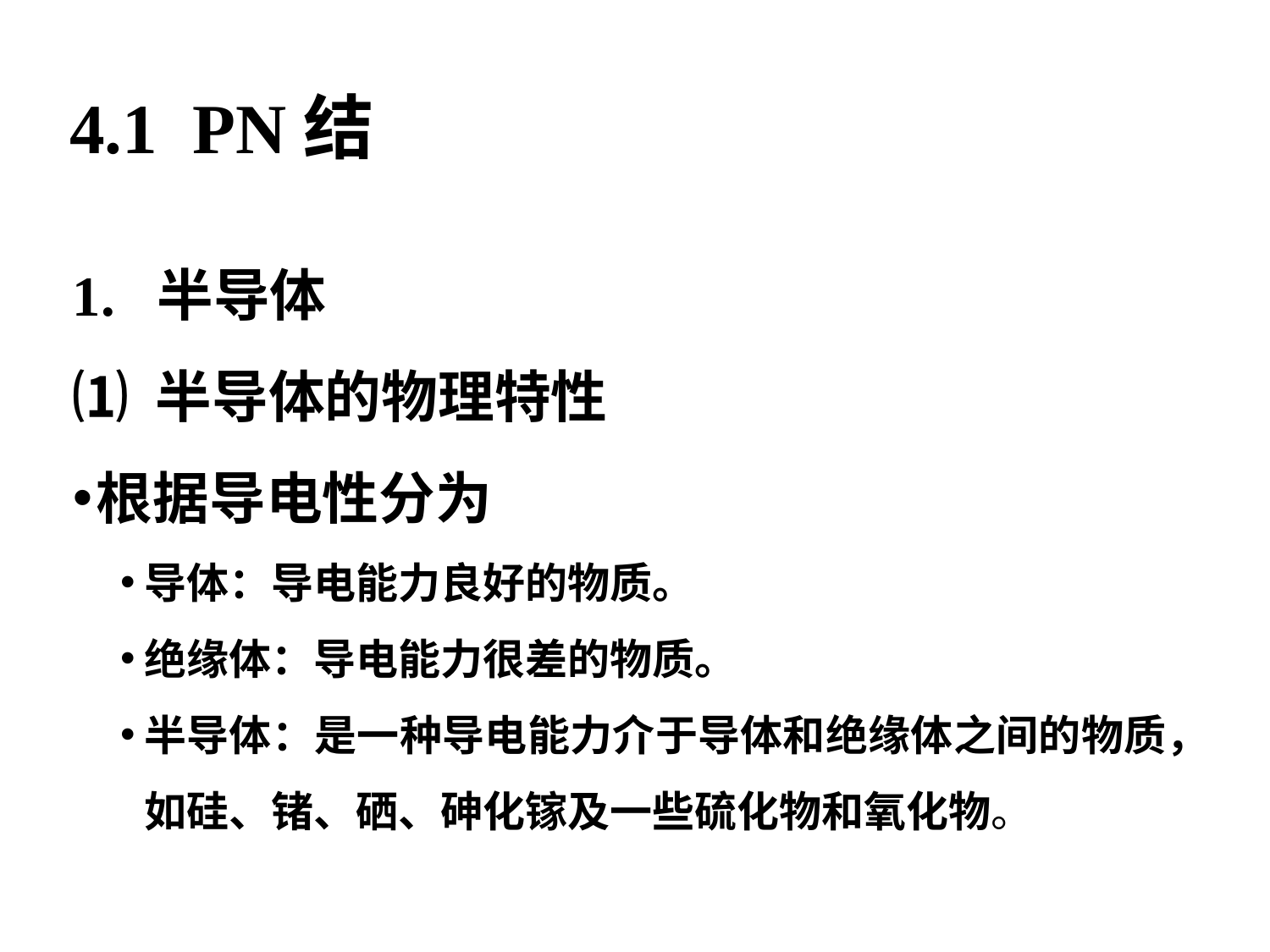

# 4.1  PN结
1.  半导体
⑴ 半导体的物理特性
根据导电性分为
导体：导电能力良好的物质。
绝缘体：导电能力很差的物质。
半导体：是一种导电能力介于导体和绝缘体之间的物质，如硅、锗、硒、砷化镓及一些硫化物和氧化物。